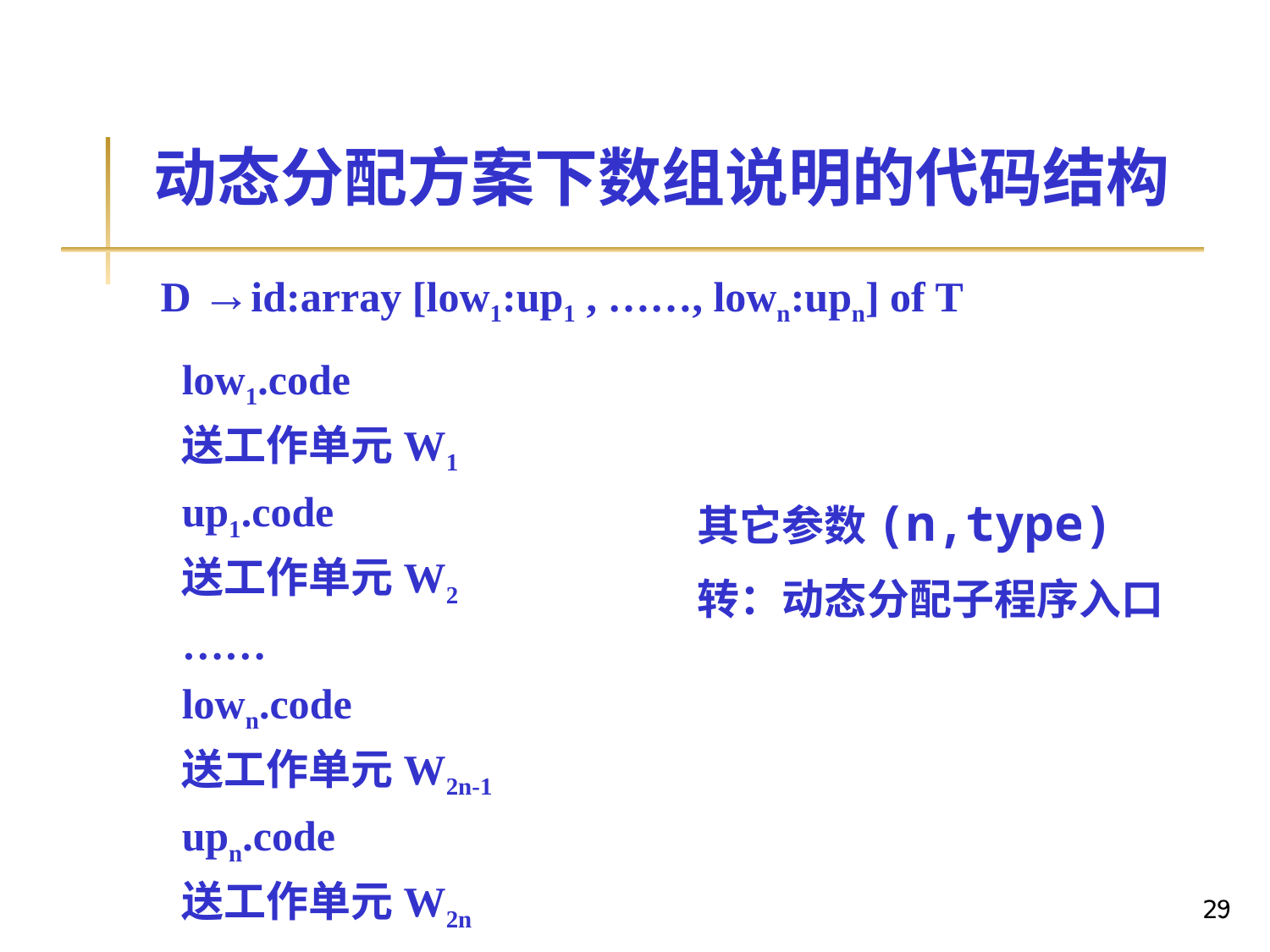

动态分配方案下数组说明的代码结构
D →id:array [low1:up1 , ……, lown:upn] of T
low1.code
送工作单元W1
up1.code
送工作单元W2
……
lown.code
送工作单元W2n-1
upn.code
送工作单元W2n
其它参数(n,type)
转：动态分配子程序入口
29